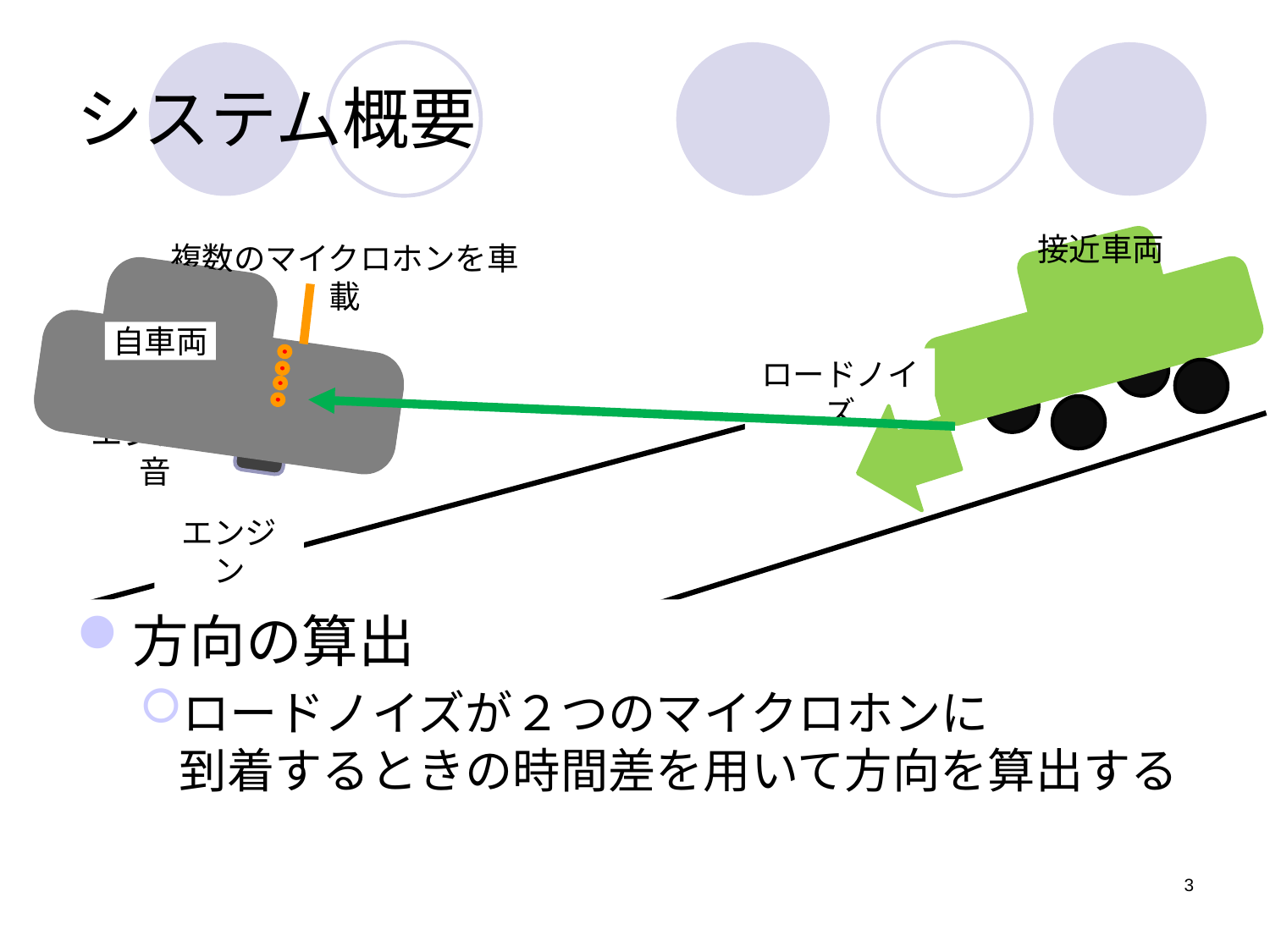

# システム概要

接近車両

複数のマイクロホンを車載

自車両

ロードノイズ

エンジン音

エンジン
方向の算出
ロードノイズが２つのマイクロホンに
到着するときの時間差を用いて方向を算出する

3